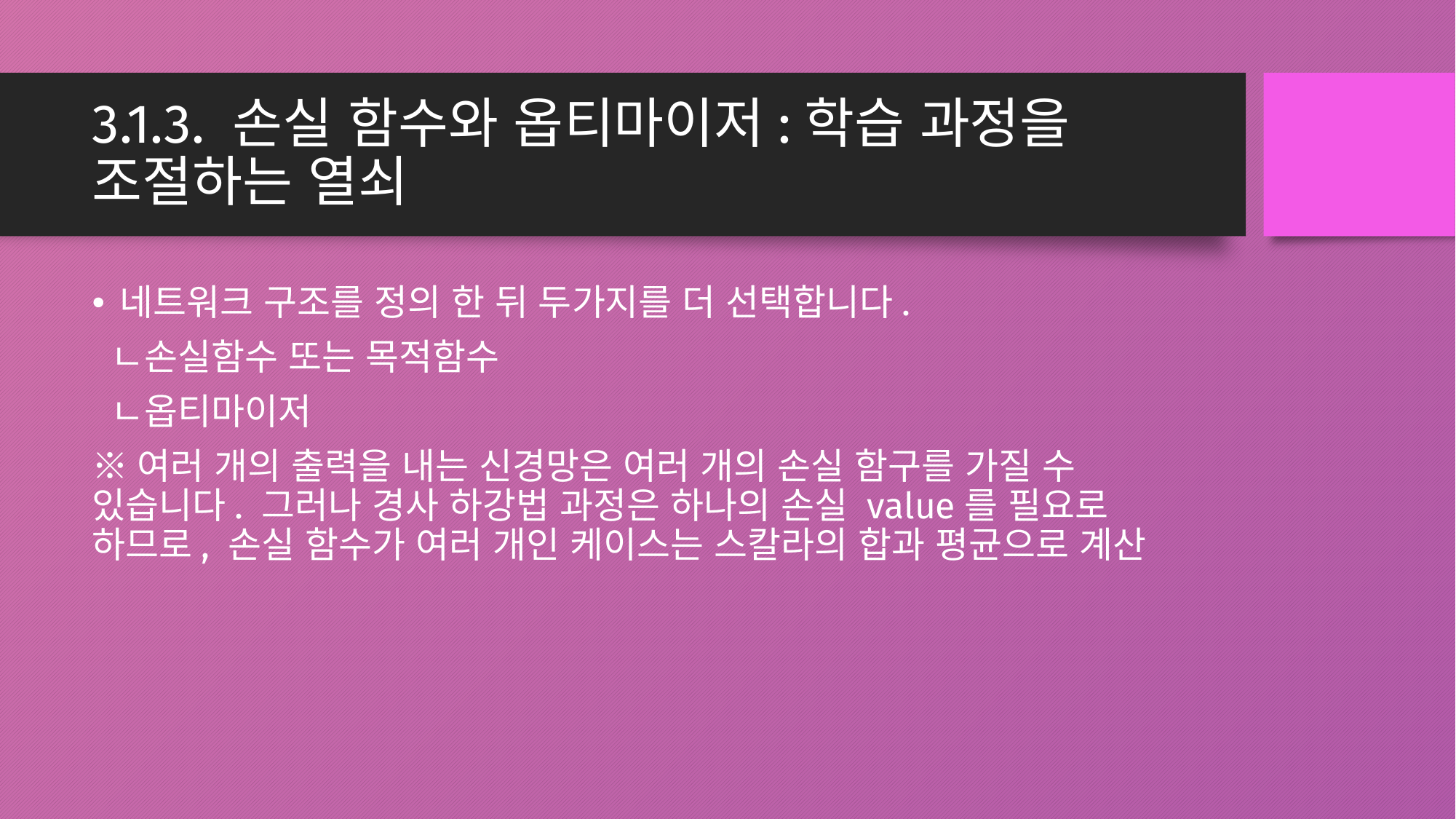

# 3.1.3. 손실 함수와 옵티마이저:학습 과정을 조절하는 열쇠
네트워크 구조를 정의 한 뒤 두가지를 더 선택합니다.
 ㄴ손실함수 또는 목적함수
 ㄴ옵티마이저
※여러 개의 출력을 내는 신경망은 여러 개의 손실 함구를 가질 수 있습니다. 그러나 경사 하강법 과정은 하나의 손실 value를 필요로 하므로, 손실 함수가 여러 개인 케이스는 스칼라의 합과 평균으로 계산